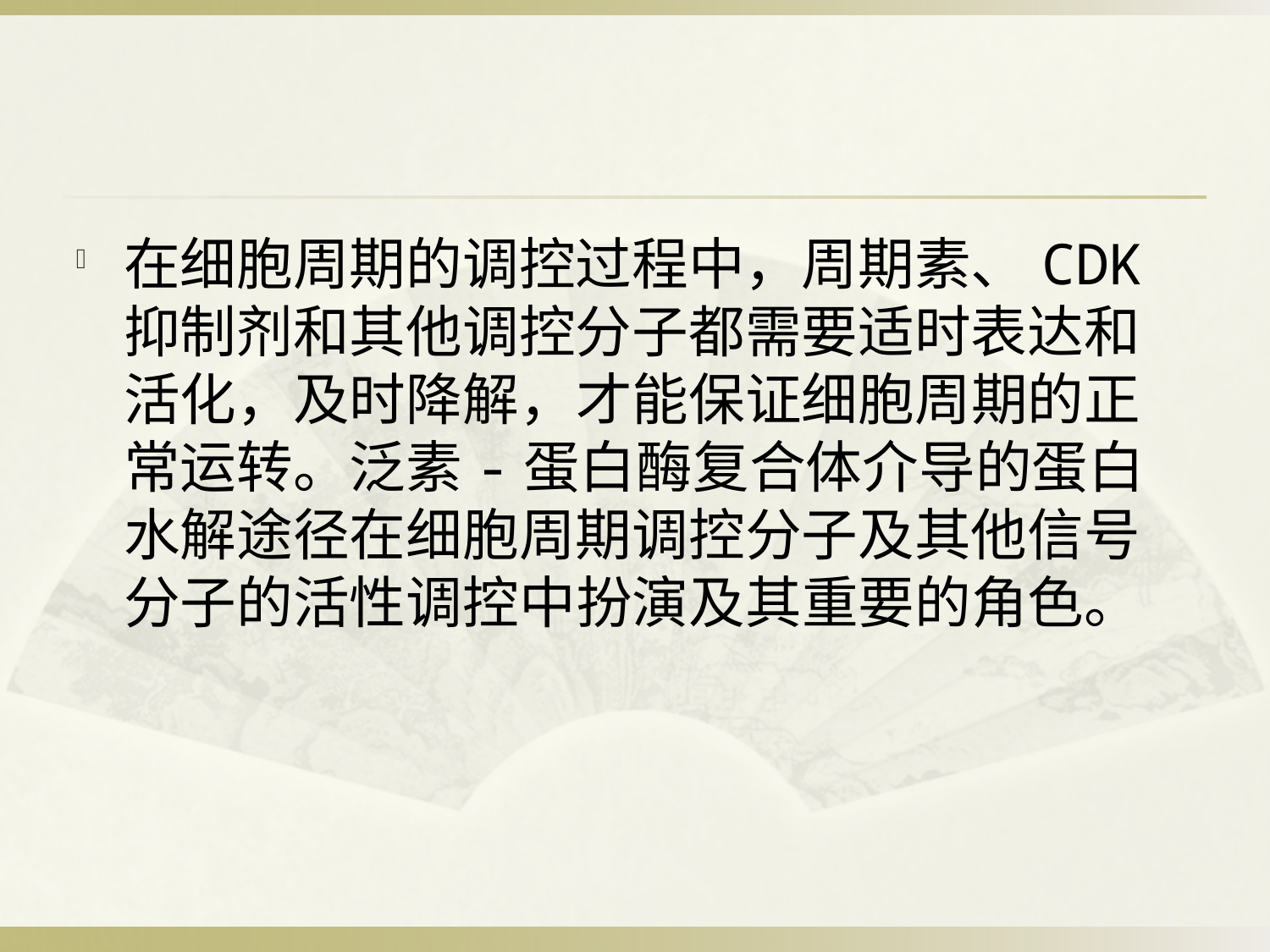

#
在细胞周期的调控过程中，周期素、CDK抑制剂和其他调控分子都需要适时表达和活化，及时降解，才能保证细胞周期的正常运转。泛素-蛋白酶复合体介导的蛋白水解途径在细胞周期调控分子及其他信号分子的活性调控中扮演及其重要的角色。